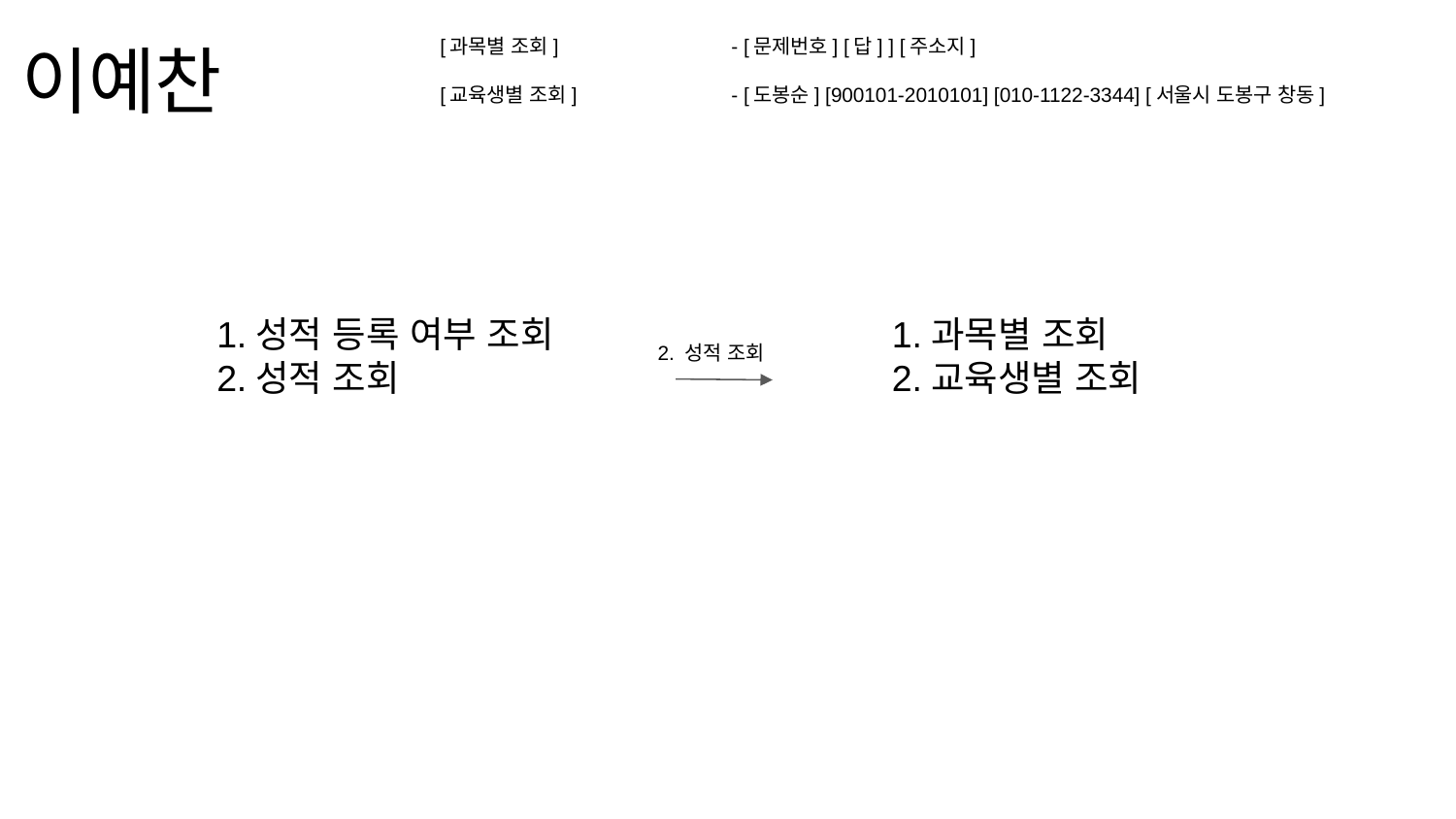

[과목별 조회]		- [문제번호] [답] ] [주소지]

[교육생별 조회]		- [도봉순] [900101-2010101] [010-1122-3344] [서울시 도봉구 창동]
# 이예찬
1.성적 등록 여부 조회
2.성적 조회

1.과목별 조회
2.교육생별 조회

2. 성적 조회